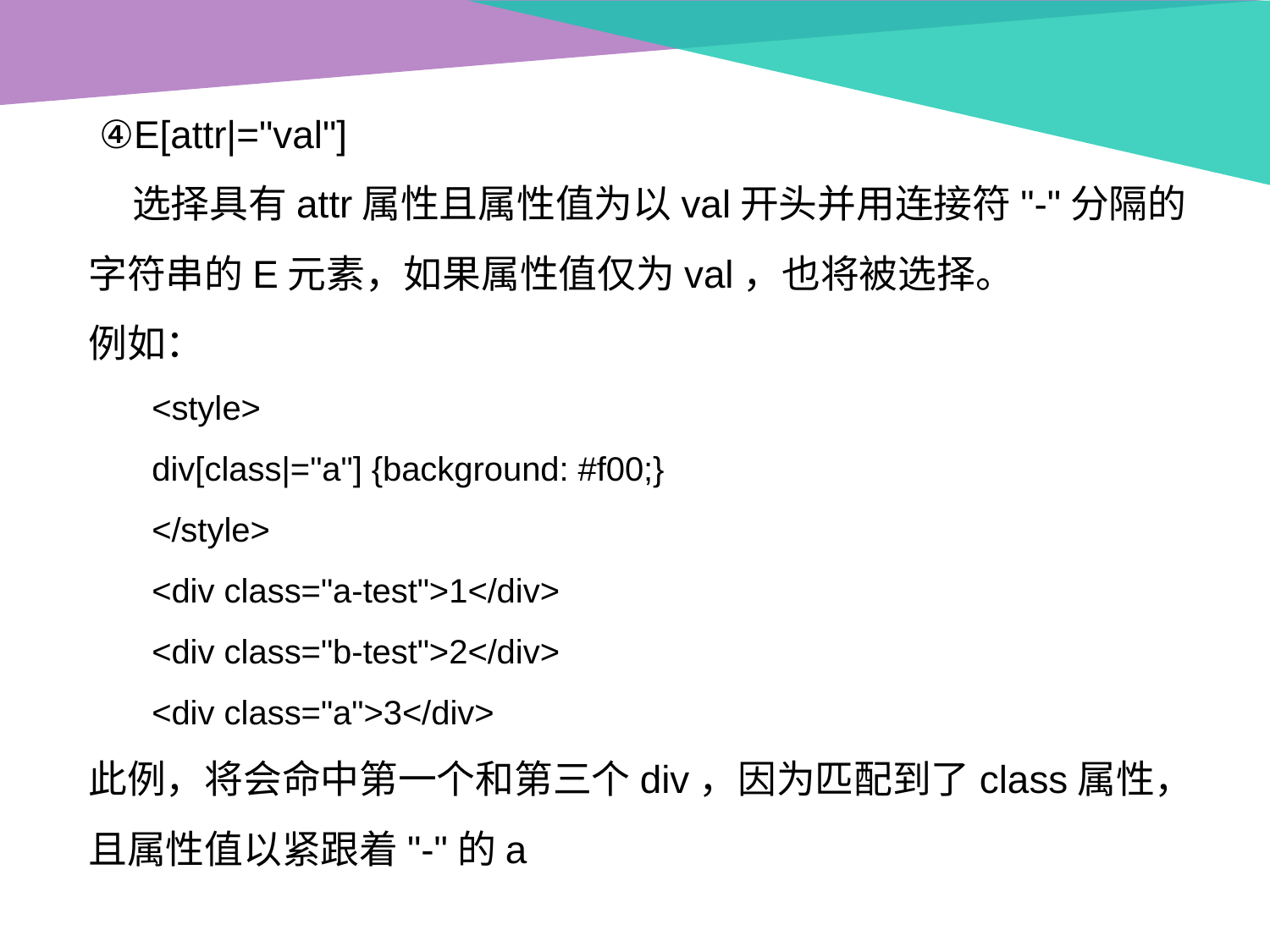

④E[attr|="val"]
    选择具有attr属性且属性值为以val开头并用连接符"-"分隔的字符串的E元素，如果属性值仅为val，也将被选择。
例如：
<style>
div[class|="a"] {background: #f00;}
</style>
<div class="a-test">1</div>
<div class="b-test">2</div>
<div class="a">3</div>
此例，将会命中第一个和第三个div，因为匹配到了class属性，且属性值以紧跟着"-"的a